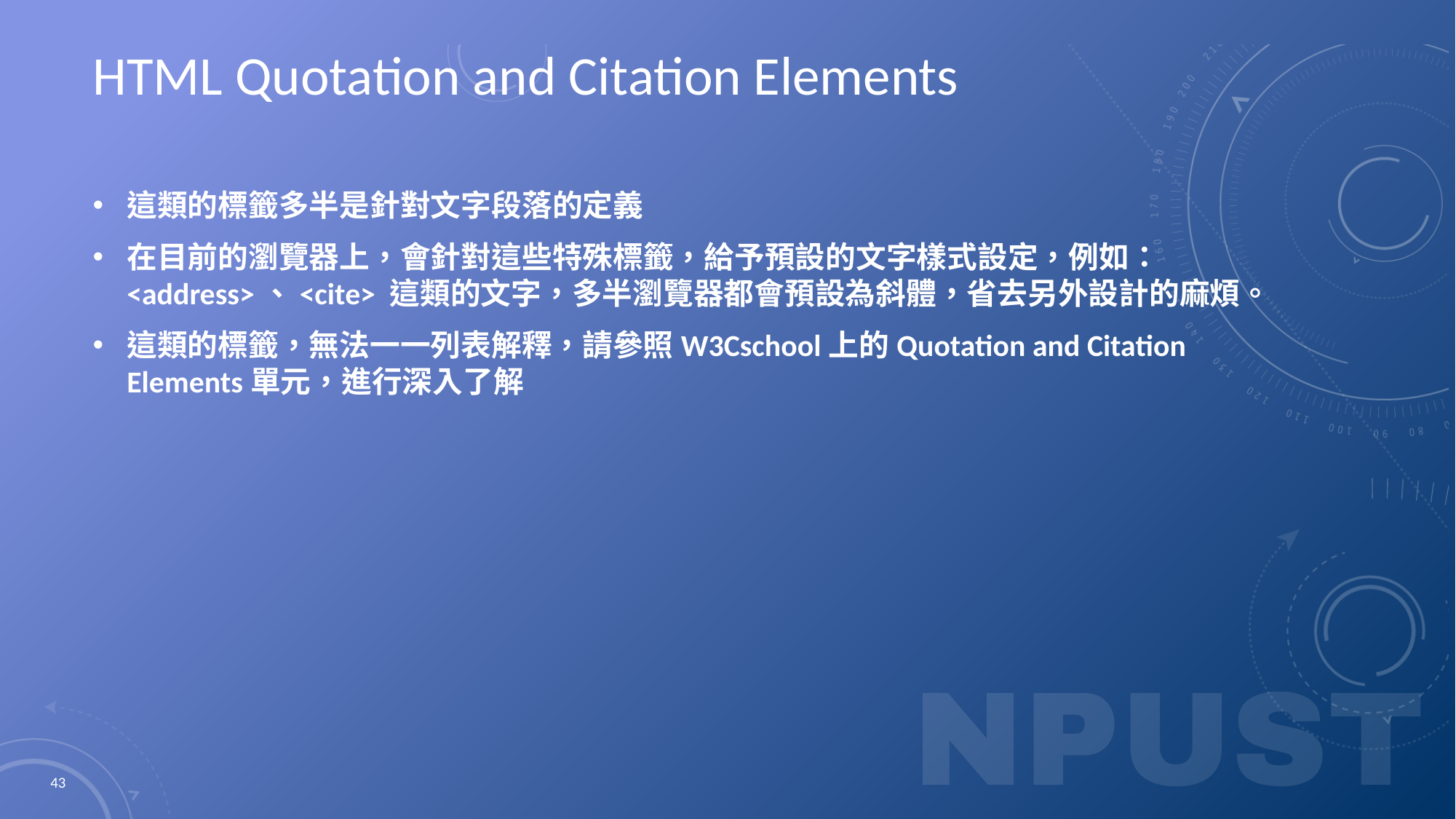

# HTML Quotation and Citation Elements
這類的標籤多半是針對文字段落的定義
在目前的瀏覽器上，會針對這些特殊標籤，給予預設的文字樣式設定，例如：<address>、<cite> 這類的文字，多半瀏覽器都會預設為斜體，省去另外設計的麻煩。
這類的標籤，無法一一列表解釋，請參照W3Cschool上的Quotation and Citation Elements單元，進行深入了解
43